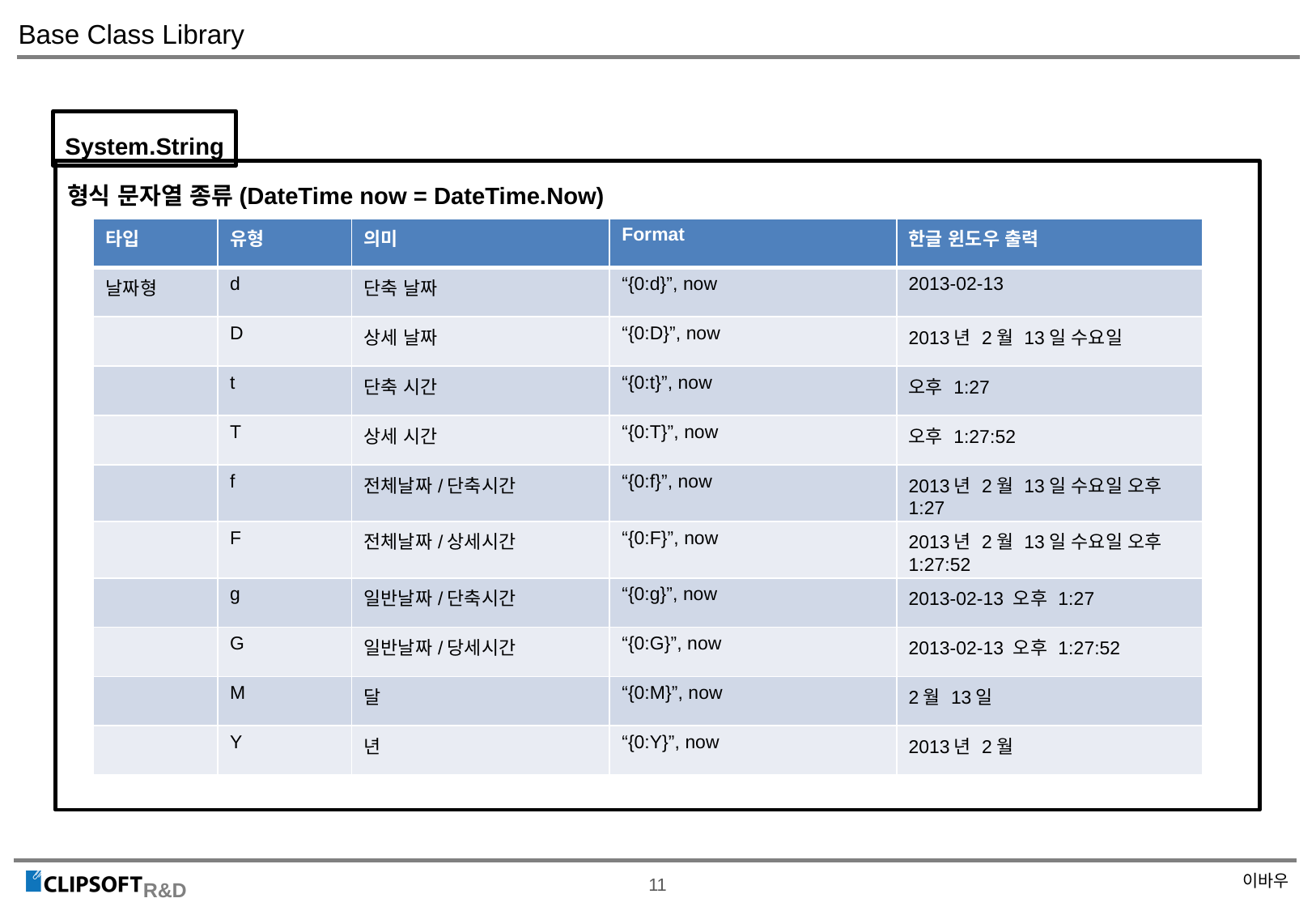

# Base Class Library
System.String
형식 문자열 종류(DateTime now = DateTime.Now)

| 타입 | 유형 | 의미 | Format | 한글 윈도우 출력 |
| --- | --- | --- | --- | --- |
| 날짜형 | d | 단축 날짜 | “{0:d}”, now | 2013-02-13 |
|  | D | 상세 날짜 | “{0:D}”, now | 2013년 2월 13일 수요일 |
|  | t | 단축 시간 | “{0:t}”, now | 오후 1:27 |
|  | T | 상세 시간 | “{0:T}”, now | 오후 1:27:52 |
|  | f | 전체날짜/단축시간 | “{0:f}”, now | 2013년 2월 13일 수요일 오후 1:27 |
|  | F | 전체날짜/상세시간 | “{0:F}”, now | 2013년 2월 13일 수요일 오후 1:27:52 |
|  | g | 일반날짜/단축시간 | “{0:g}”, now | 2013-02-13 오후 1:27 |
|  | G | 일반날짜/당세시간 | “{0:G}”, now | 2013-02-13 오후 1:27:52 |
|  | M | 달 | “{0:M}”, now | 2월 13일 |
|  | Y | 년 | “{0:Y}”, now | 2013년 2월 |
이바우